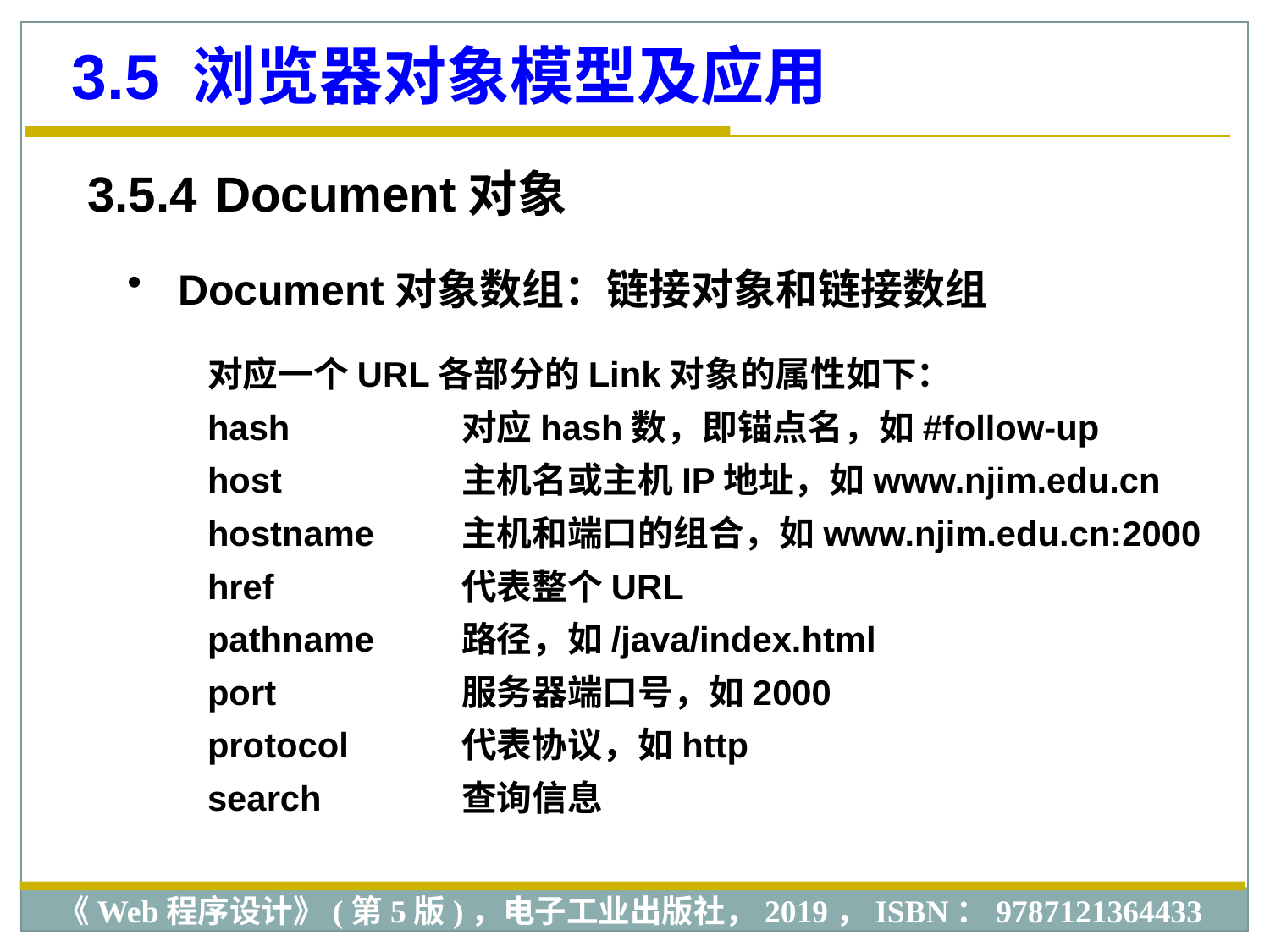

3.5 浏览器对象模型及应用
3.5.4  Document对象
  Document对象数组：链接对象和链接数组
对应一个URL各部分的Link对象的属性如下：
hash       	对应hash数，即锚点名，如#follow-up
host       	主机名或主机IP地址，如www.njim.edu.cn
hostname  	主机和端口的组合，如www.njim.edu.cn:2000
href        	代表整个URL
pathname  	路径，如/java/index.html
port       	服务器端口号，如2000
protocol    	代表协议，如http
search      	查询信息